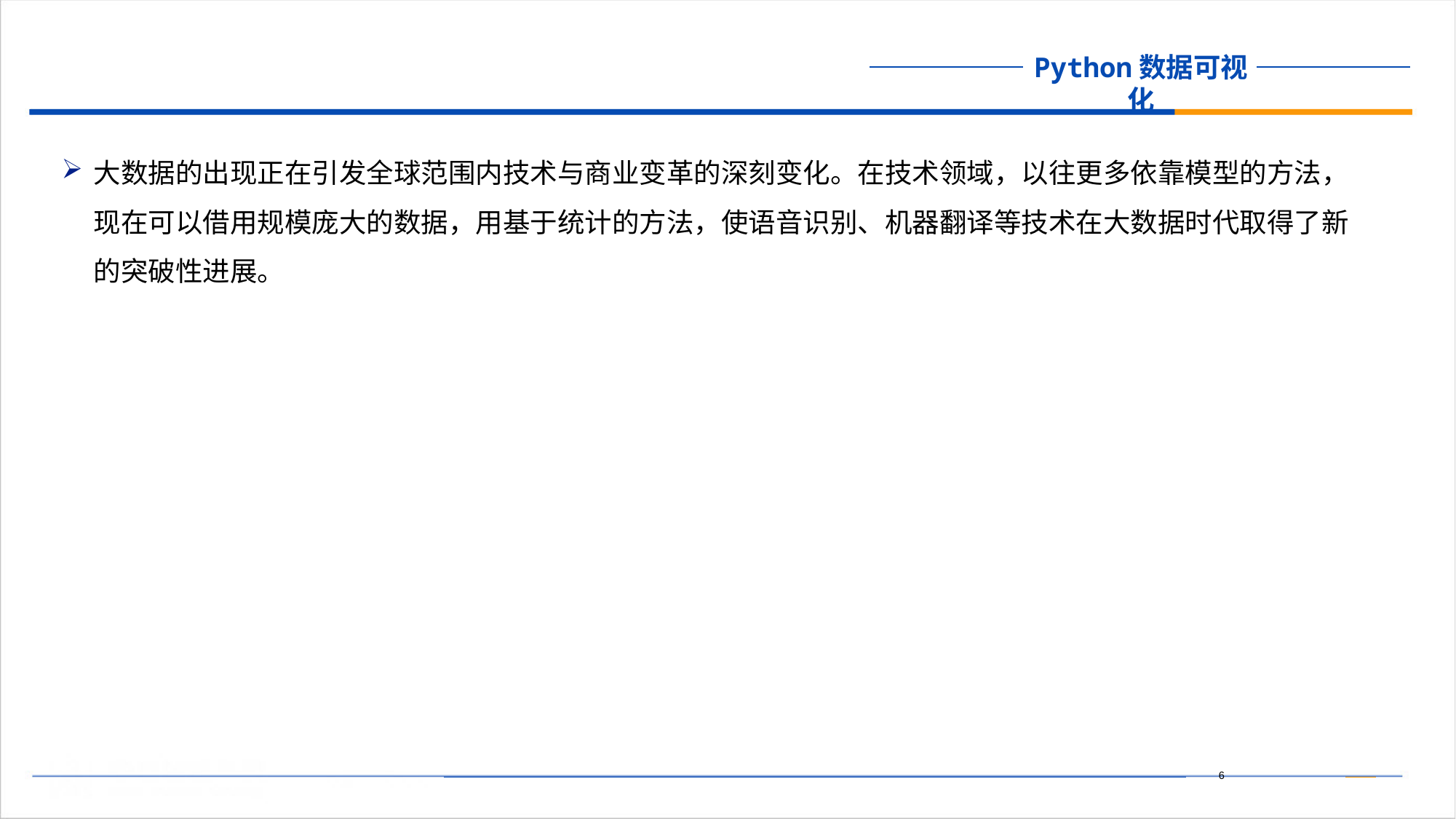

大数据的出现正在引发全球范围内技术与商业变革的深刻变化。在技术领域，以往更多依靠模型的方法，现在可以借用规模庞大的数据，用基于统计的方法，使语音识别、机器翻译等技术在大数据时代取得了新的突破性进展。